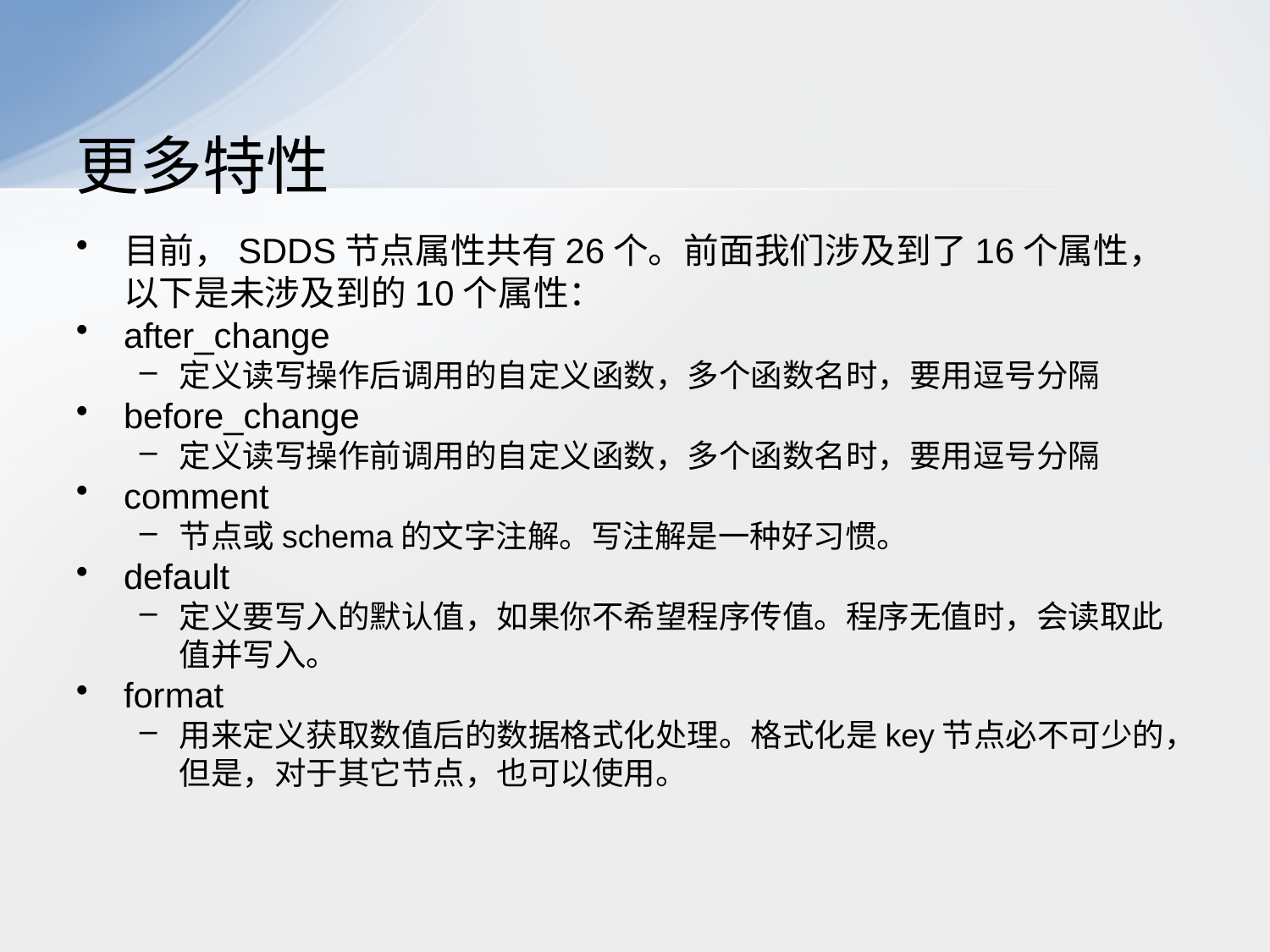

# 更多特性
目前，SDDS节点属性共有26个。前面我们涉及到了16个属性，以下是未涉及到的10个属性：
after_change
定义读写操作后调用的自定义函数，多个函数名时，要用逗号分隔
before_change
定义读写操作前调用的自定义函数，多个函数名时，要用逗号分隔
comment
节点或schema的文字注解。写注解是一种好习惯。
default
定义要写入的默认值，如果你不希望程序传值。程序无值时，会读取此值并写入。
format
用来定义获取数值后的数据格式化处理。格式化是key节点必不可少的，但是，对于其它节点，也可以使用。